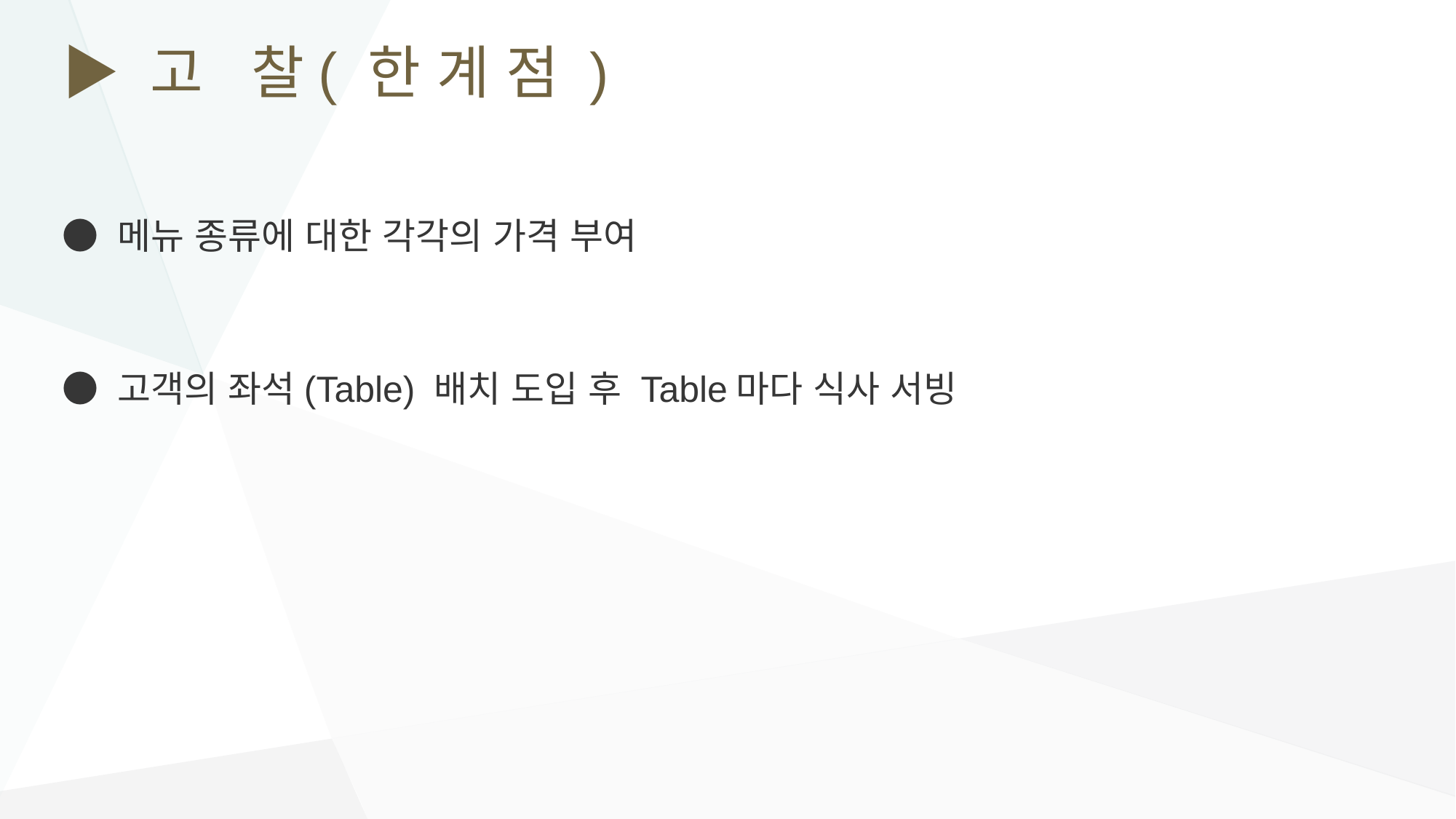

# ▶ 고   찰( 한 계 점 )

● 메뉴 종류에 대한 각각의 가격 부여

● 고객의 좌석(Table) 배치 도입 후 Table마다 식사 서빙